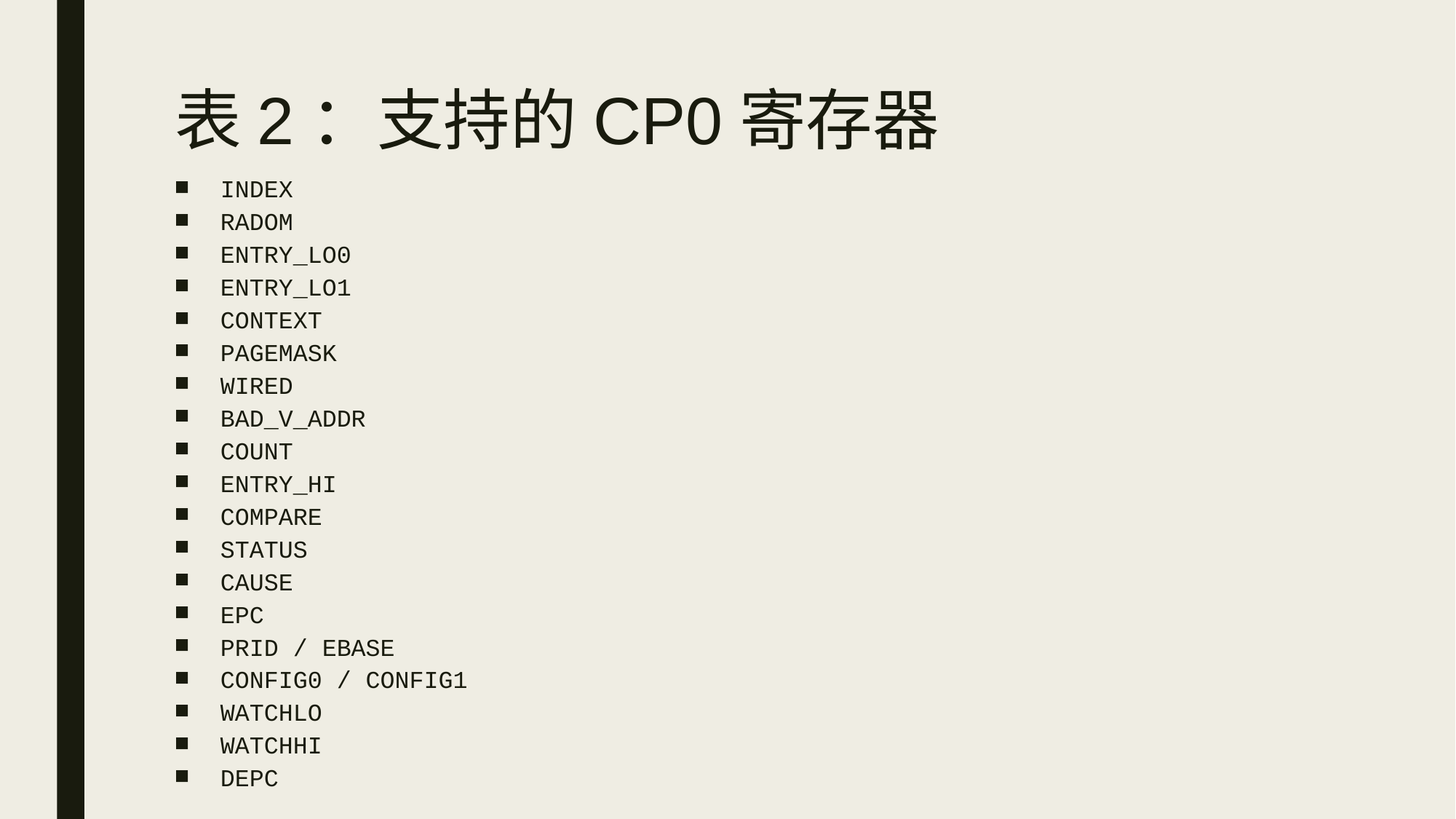

# 表2：支持的CP0寄存器
INDEX
RADOM
ENTRY_LO0
ENTRY_LO1
CONTEXT
PAGEMASK
WIRED
BAD_V_ADDR
COUNT
ENTRY_HI
COMPARE
STATUS
CAUSE
EPC
PRID / EBASE
CONFIG0 / CONFIG1
WATCHLO
WATCHHI
DEPC